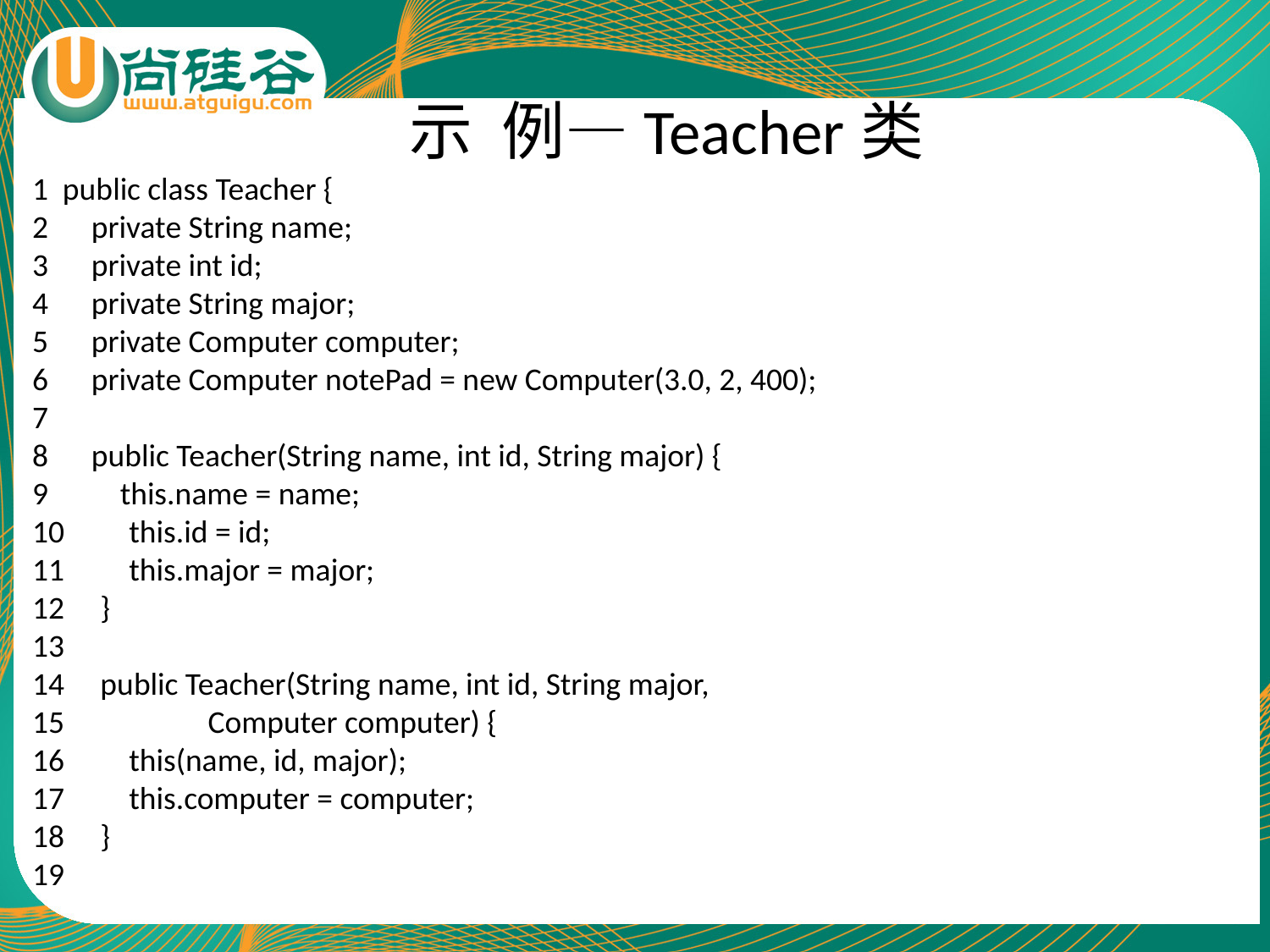

# 示  例—Teacher类
1  public class Teacher {
2      private String name;
3      private int id;
4      private String major;
5      private Computer computer;
6      private Computer notePad = new Computer(3.0, 2, 400);
7
8      public Teacher(String name, int id, String major) {
9          this.name = name;
10         this.id = id;
11         this.major = major;
12     }
13
14     public Teacher(String name, int id, String major,
15                    Computer computer) {
16         this(name, id, major);
17         this.computer = computer;
18     }
19